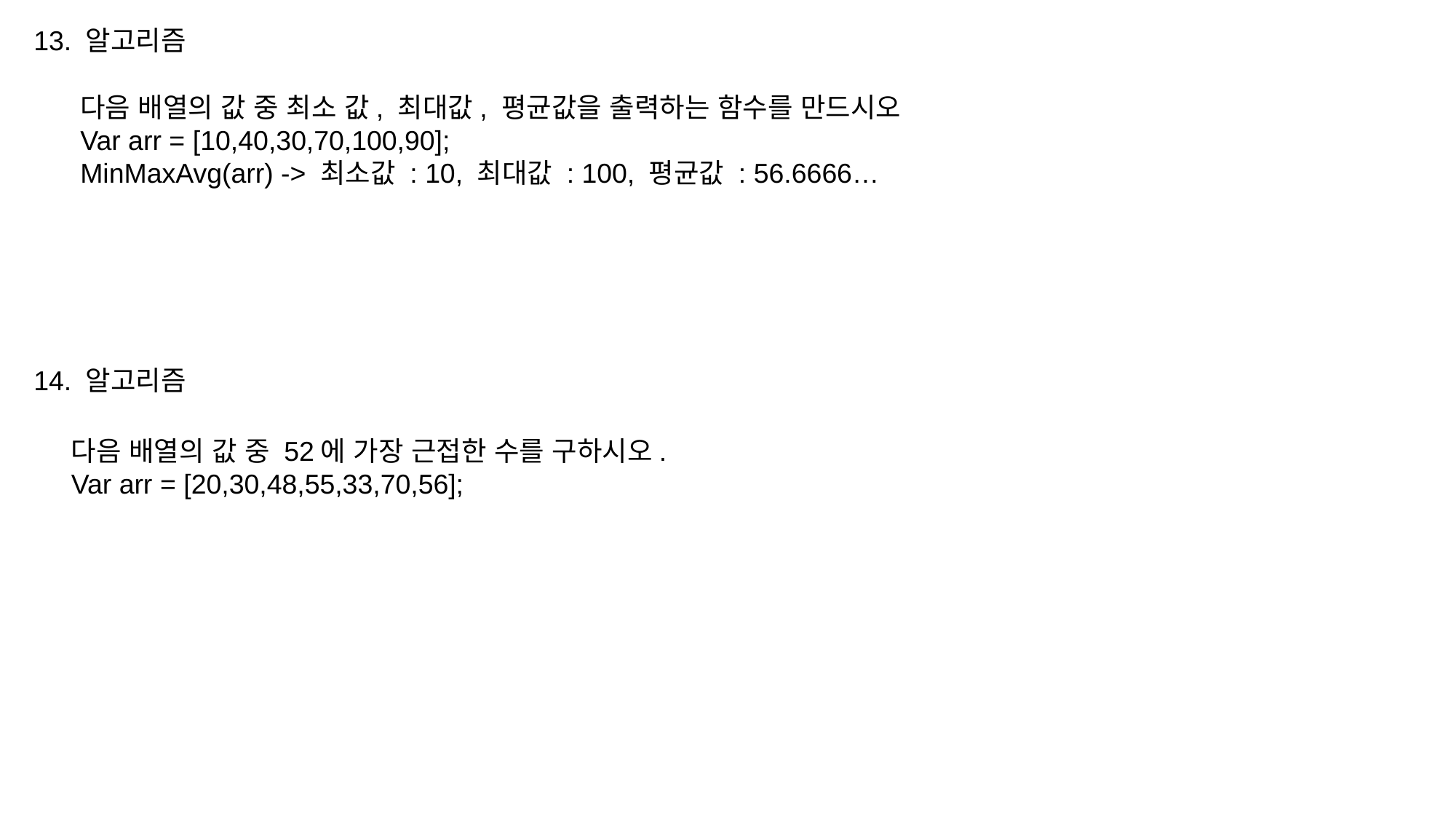

13. 알고리즘

다음 배열의 값 중 최소 값, 최대값, 평균값을 출력하는 함수를 만드시오
Var arr = [10,40,30,70,100,90];
MinMaxAvg(arr) -> 최소값 : 10, 최대값 : 100, 평균값 : 56.6666…
14. 알고리즘
다음 배열의 값 중 52에 가장 근접한 수를 구하시오.
Var arr = [20,30,48,55,33,70,56];